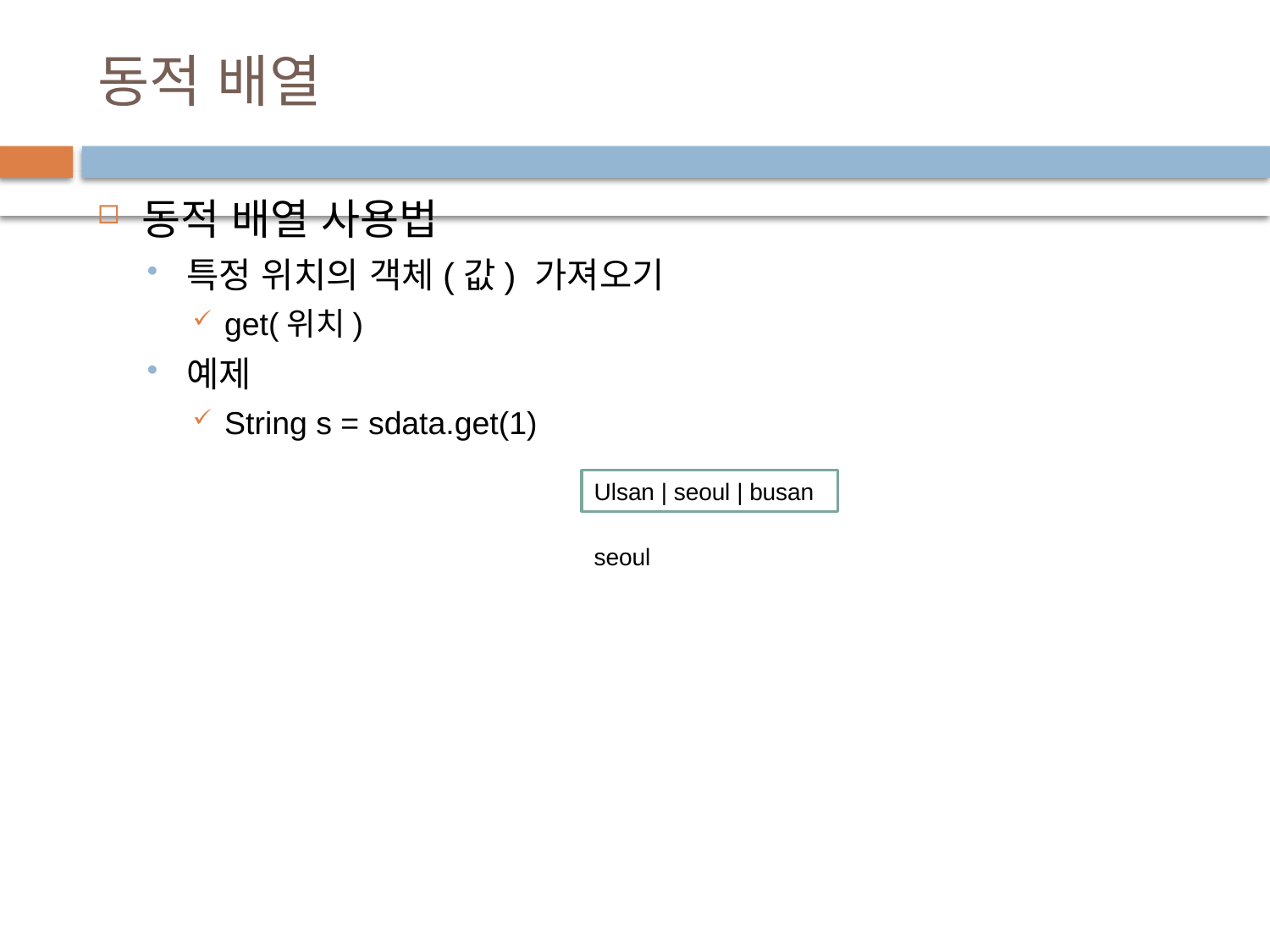

# 동적 배열
동적 배열 사용법
특정 위치의 객체(값) 가져오기
get(위치)
예제
String s = sdata.get(1)
Ulsan | seoul | busan
seoul